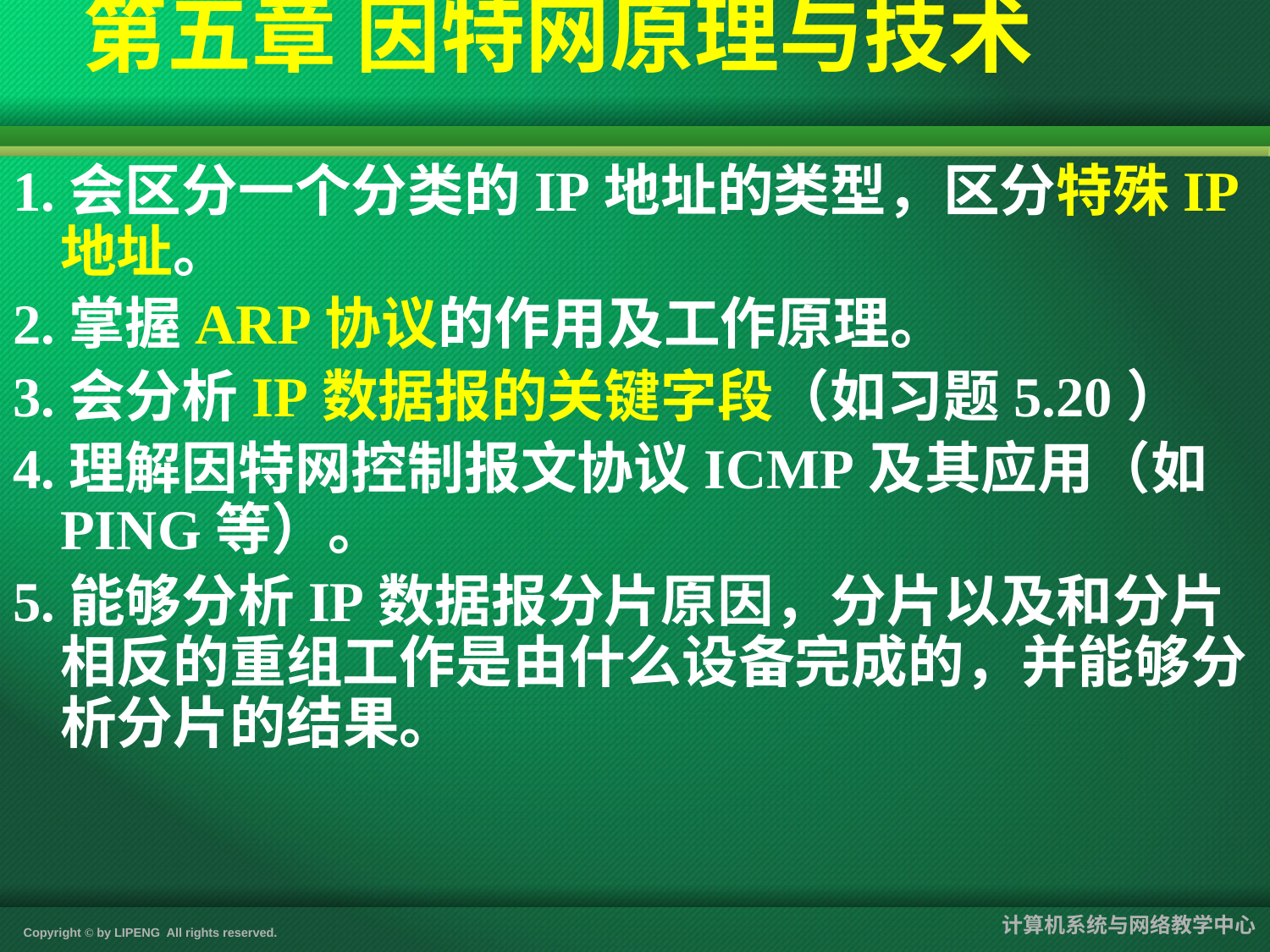

第五章 因特网原理与技术
1.会区分一个分类的IP地址的类型，区分特殊IP地址。
2.掌握ARP协议的作用及工作原理。
3.会分析IP数据报的关键字段（如习题5.20）
4.理解因特网控制报文协议ICMP及其应用（如PING等）。
5.能够分析IP数据报分片原因，分片以及和分片相反的重组工作是由什么设备完成的，并能够分析分片的结果。